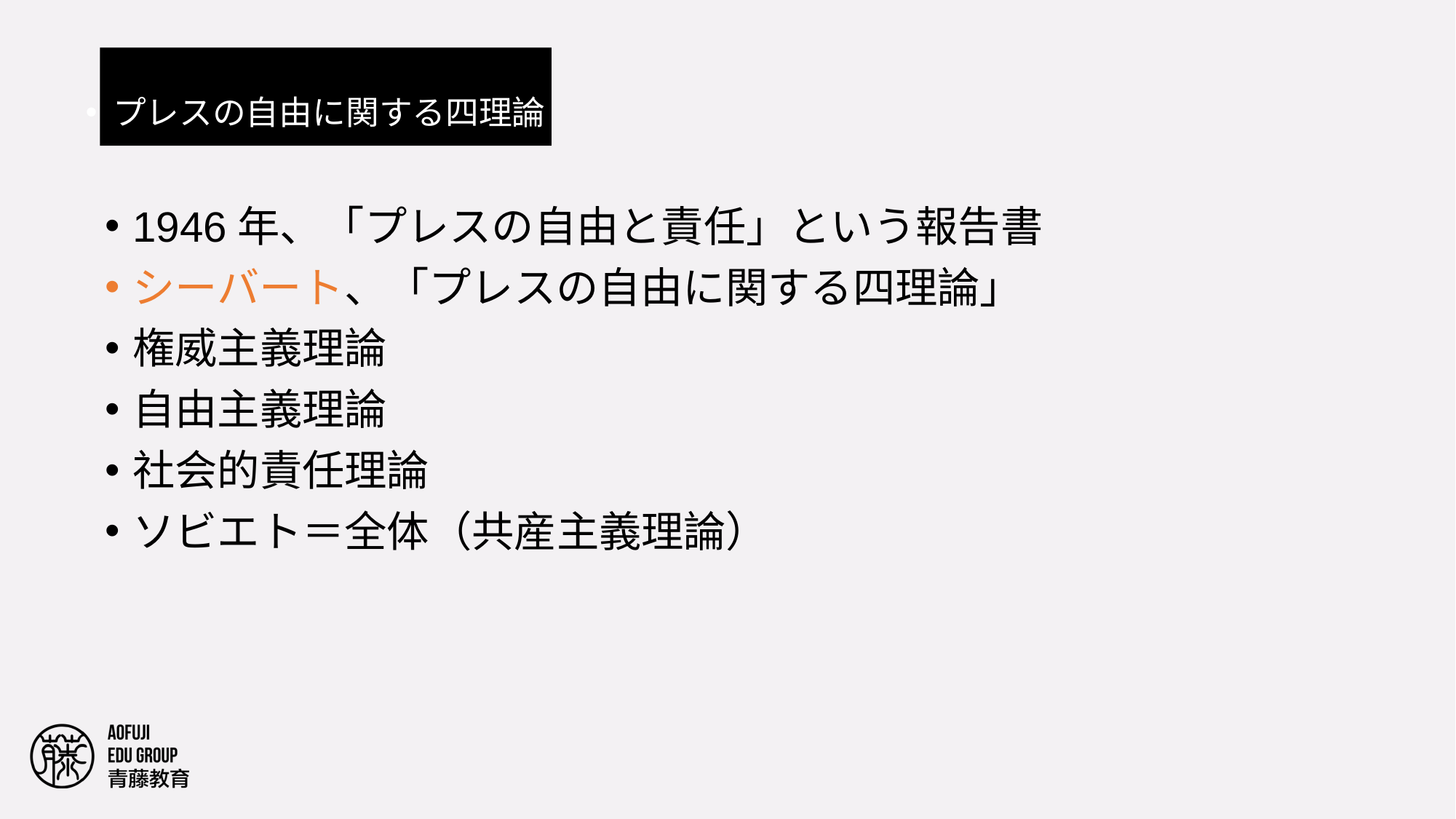

#

プレスの自由に関する四理論

1946年、「プレスの自由と責任」という報告書
シーバート、「プレスの自由に関する四理論」
権威主義理論
自由主義理論
社会的責任理論
ソビエト＝全体（共産主義理論）